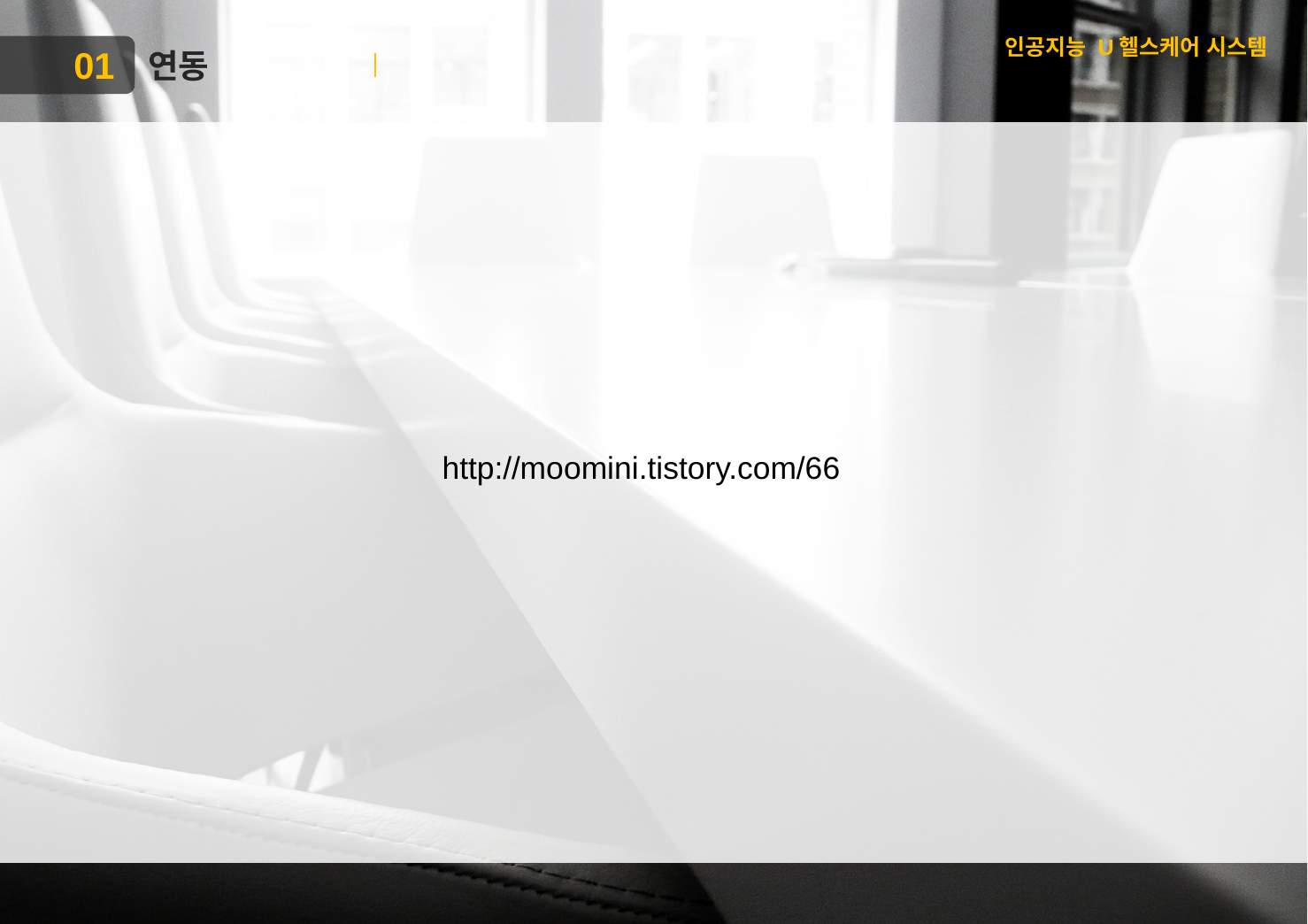

인공지능 U헬스케어 시스템
01
연동
http://moomini.tistory.com/66
01